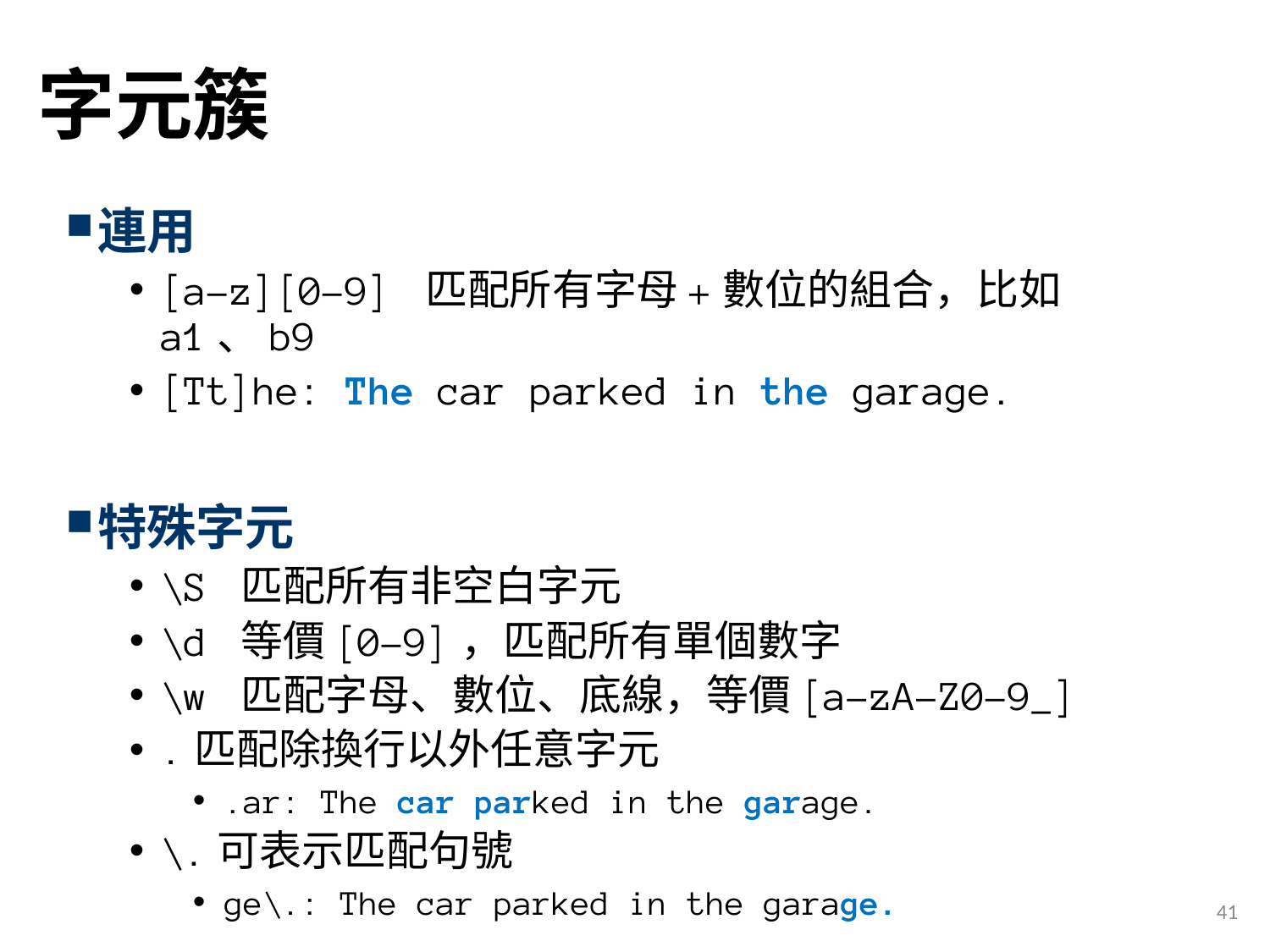

# 字元簇
連用
[a-z][0-9] 匹配所有字母+數位的組合，比如a1、b9
[Tt]he: The car parked in the garage.

特殊字元
\S 匹配所有非空白字元
\d 等價[0-9]，匹配所有單個數字
\w 匹配字母、數位、底線，等價[a-zA-Z0-9_]
.匹配除換行以外任意字元
.ar: The car parked in the garage.
\.可表示匹配句號
ge\.: The car parked in the garage.

41